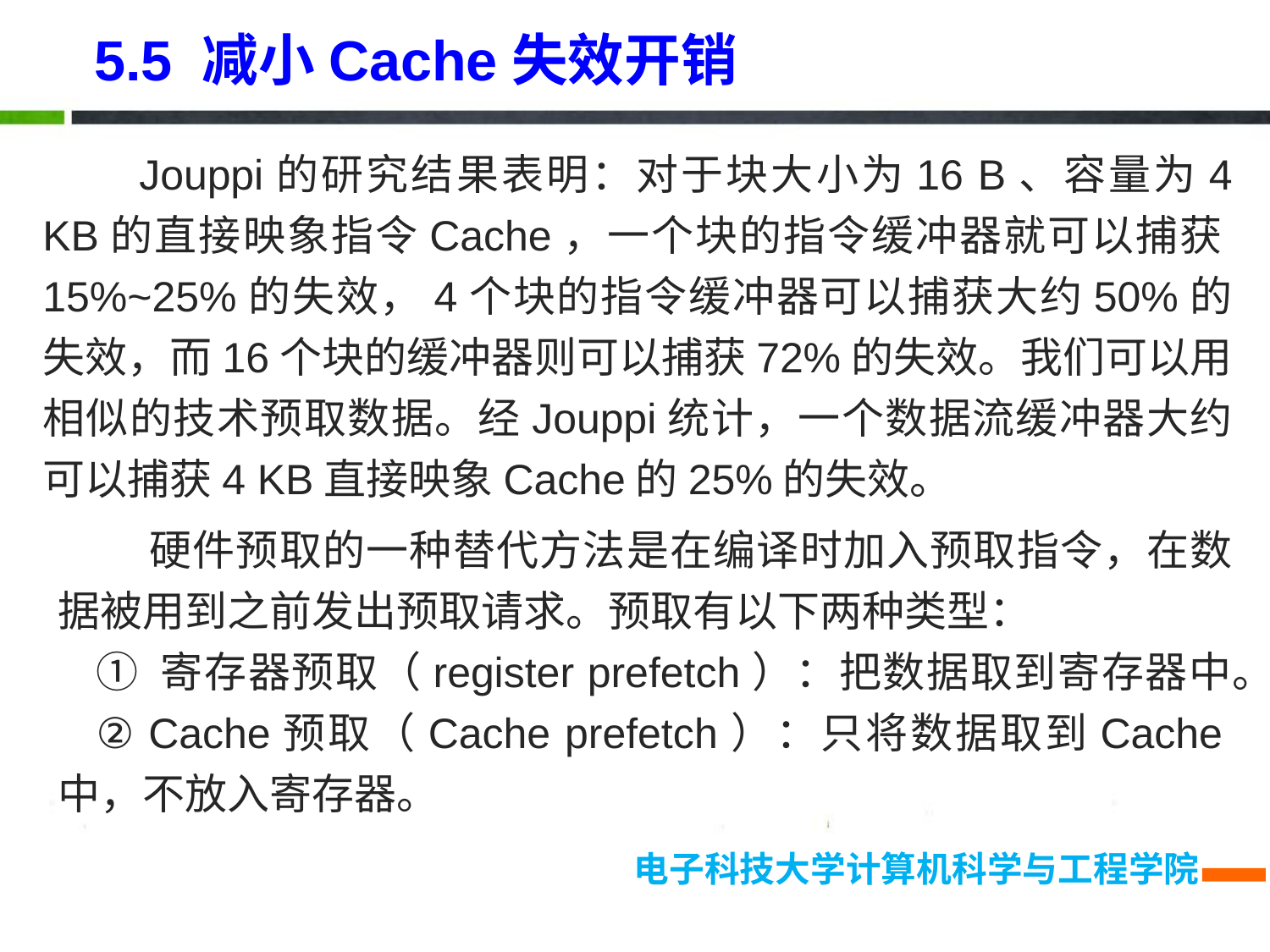

5.5 减小Cache失效开销
    Jouppi的研究结果表明：对于块大小为16 B、容量为4 KB的直接映象指令Cache，一个块的指令缓冲器就可以捕获15%~25%的失效，4个块的指令缓冲器可以捕获大约50%的失效，而16个块的缓冲器则可以捕获72%的失效。我们可以用相似的技术预取数据。经Jouppi统计，一个数据流缓冲器大约可以捕获4 KB直接映象Cache的25%的失效。
    硬件预取的一种替代方法是在编译时加入预取指令，在数据被用到之前发出预取请求。预取有以下两种类型：
① 寄存器预取（register prefetch）：把数据取到寄存器中。
② Cache预取（Cache prefetch）：只将数据取到Cache中，不放入寄存器。
41